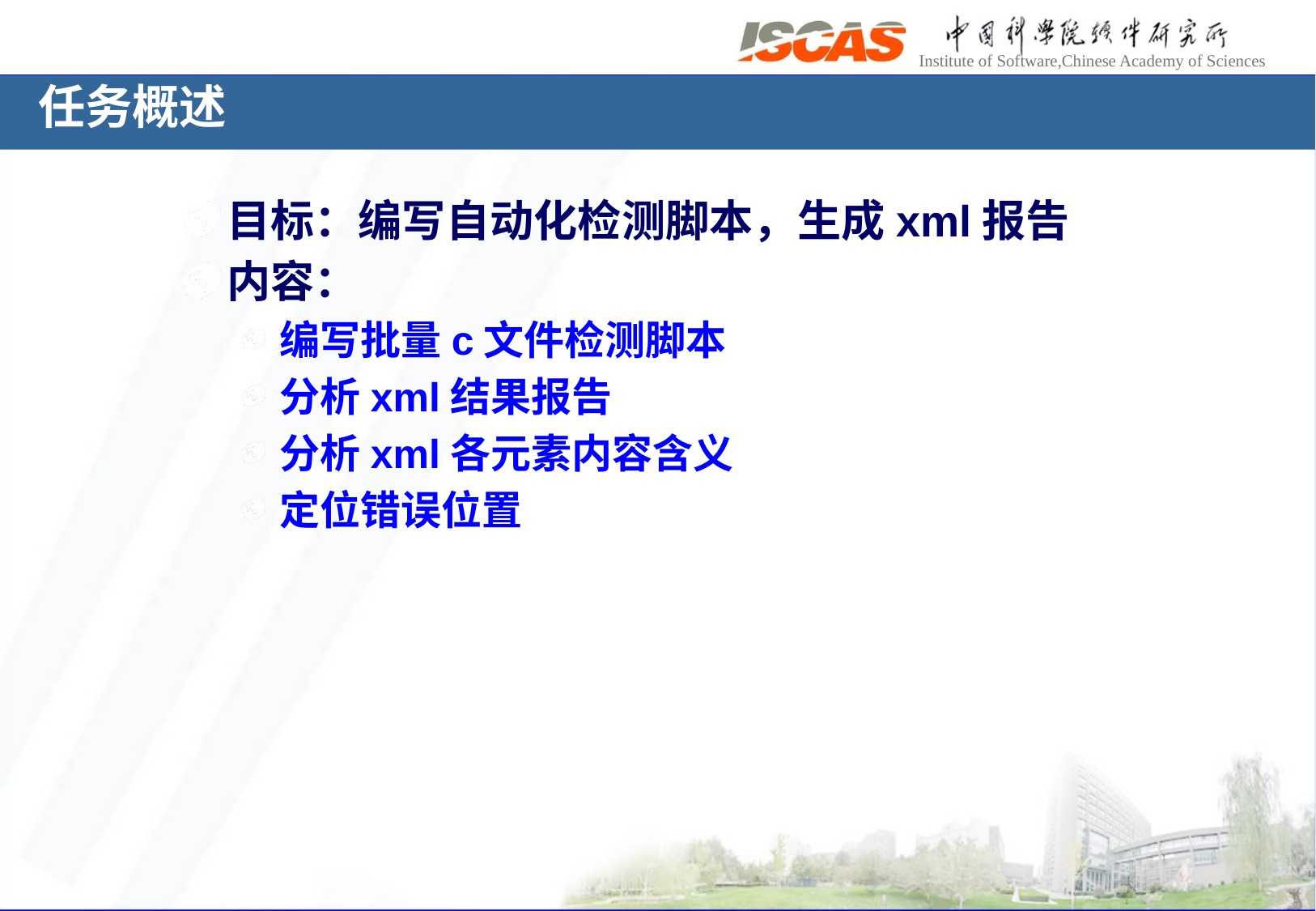

# 任务概述
目标：编写自动化检测脚本，生成xml报告
内容：
编写批量c文件检测脚本
分析xml结果报告
分析xml各元素内容含义
定位错误位置